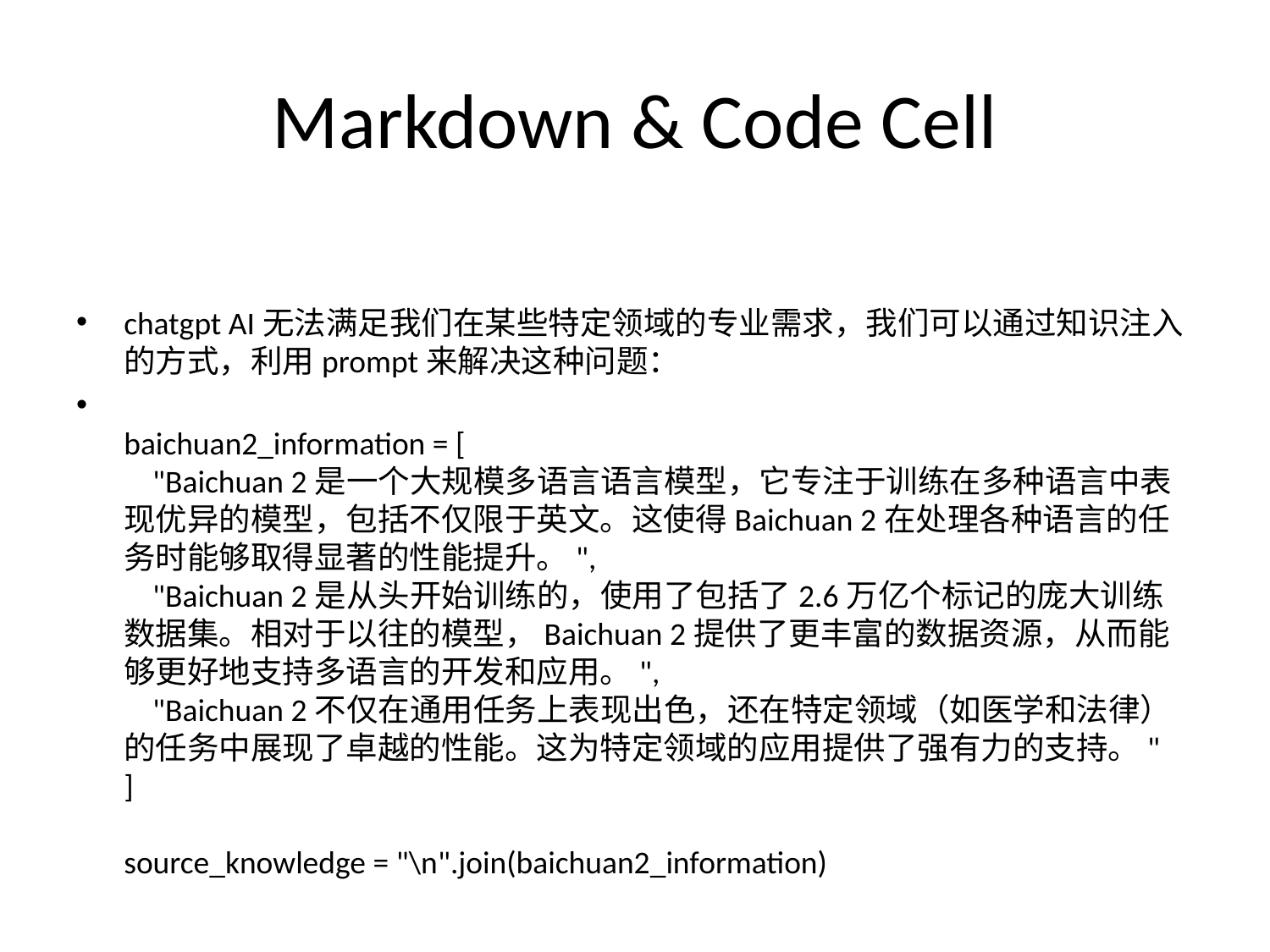

# Markdown & Code Cell

chatgpt AI无法满足我们在某些特定领域的专业需求，我们可以通过知识注入的方式，利用prompt来解决这种问题：
baichuan2_information = [
    "Baichuan 2是一个大规模多语言语言模型，它专注于训练在多种语言中表现优异的模型，包括不仅限于英文。这使得Baichuan 2在处理各种语言的任务时能够取得显著的性能提升。",
    "Baichuan 2是从头开始训练的，使用了包括了2.6万亿个标记的庞大训练数据集。相对于以往的模型，Baichuan 2提供了更丰富的数据资源，从而能够更好地支持多语言的开发和应用。",
    "Baichuan 2不仅在通用任务上表现出色，还在特定领域（如医学和法律）的任务中展现了卓越的性能。这为特定领域的应用提供了强有力的支持。"
]
source_knowledge = "\n".join(baichuan2_information)